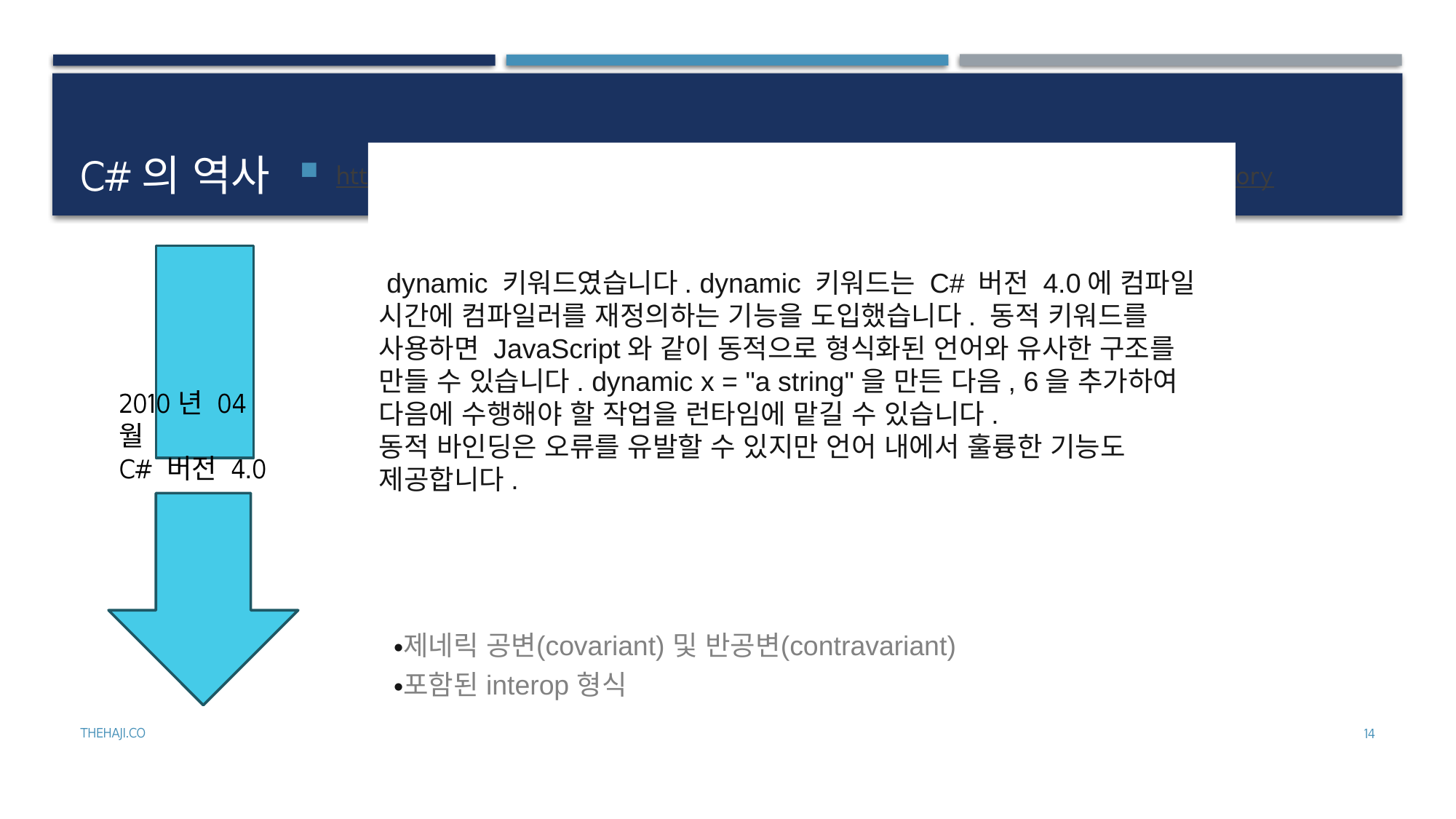

# C#의 역사
https://learn.microsoft.com/ko-kr/dotnet/csharp/whats-new/csharp-version-history

 dynamic 키워드였습니다. dynamic 키워드는 C# 버전 4.0에 컴파일 시간에 컴파일러를 재정의하는 기능을 도입했습니다. 동적 키워드를 사용하면 JavaScript와 같이 동적으로 형식화된 언어와 유사한 구조를 만들 수 있습니다. dynamic x = "a string"을 만든 다음, 6을 추가하여 다음에 수행해야 할 작업을 런타임에 맡길 수 있습니다.
동적 바인딩은 오류를 유발할 수 있지만 언어 내에서 훌륭한 기능도 제공합니다.
2010년 04월
C# 버전 4.0

동적 바인딩
명명된/선택적 인수
제네릭 공변(covariant) 및 반공변(contravariant)
포함된 interop 형식
thehaji.co
14